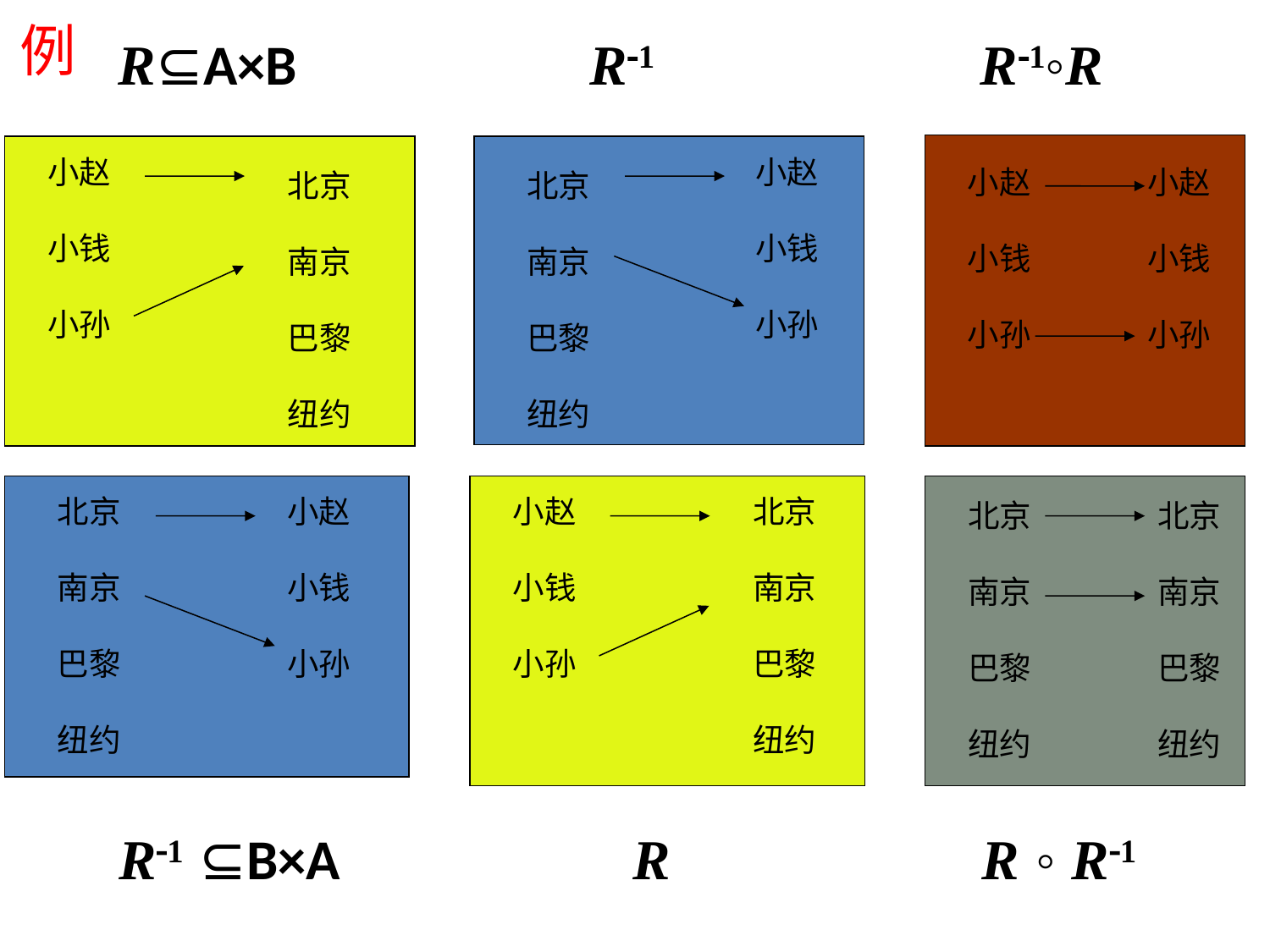

例
R⊆A×B                       R−1                       R−1◦R

小赵

小钱

小孙

小赵

小钱

小孙

小赵

小钱

小孙

小赵

小钱

小孙

北京

南京

巴黎

纽约

北京

南京

巴黎

纽约

北京

南京

巴黎

纽约

小赵

小钱

小孙

小赵

小钱

小孙

北京

南京

巴黎

纽约

北京

南京

巴黎

纽约

北京

南京

巴黎

纽约

R−1 ⊆B×A                       R                      R ◦ R−1